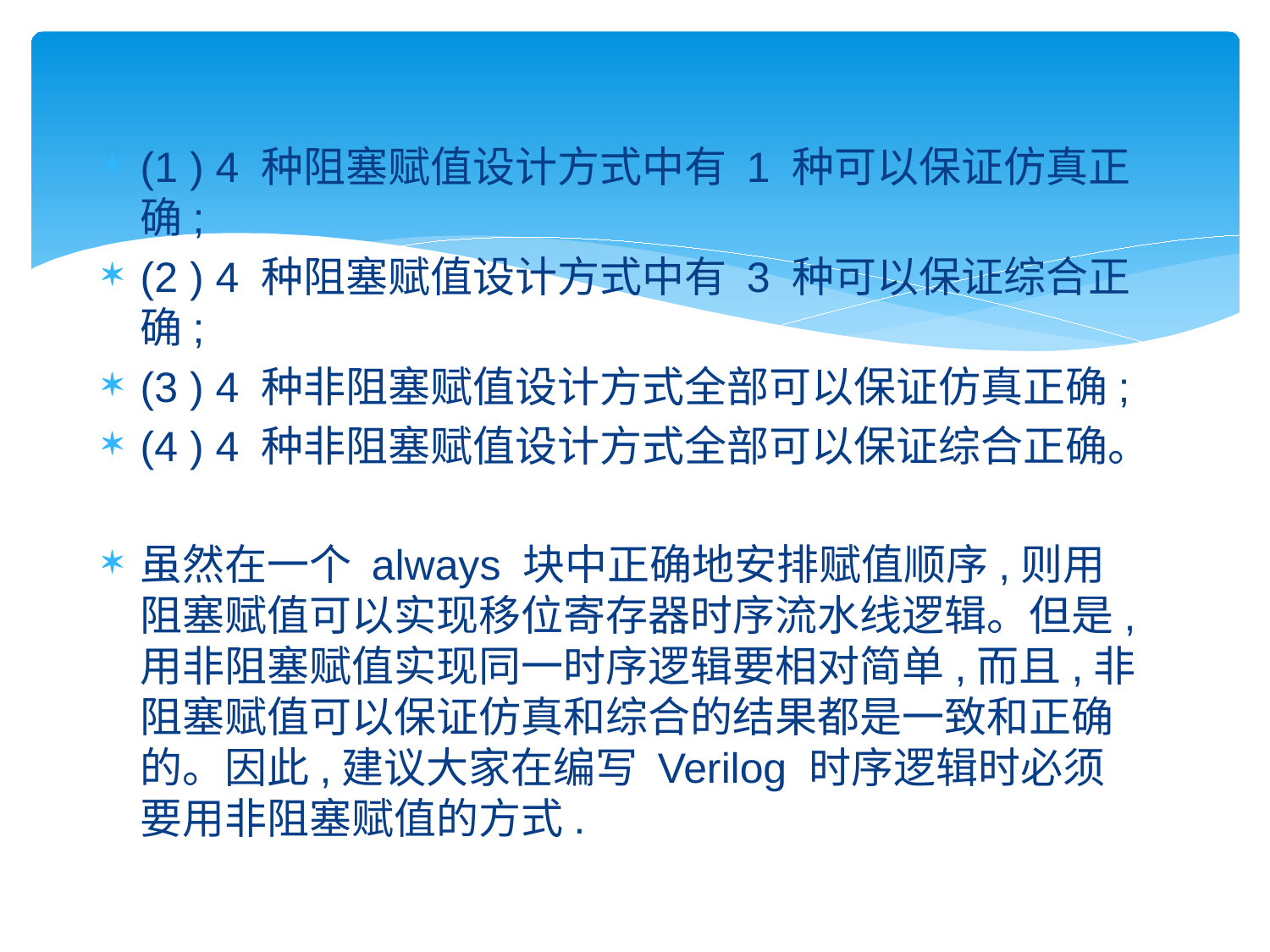

#
(1 ) 4 种阻塞赋值设计方式中有 1 种可以保证仿真正确;
(2 ) 4 种阻塞赋值设计方式中有 3 种可以保证综合正确;
(3 ) 4 种非阻塞赋值设计方式全部可以保证仿真正确;
(4 ) 4 种非阻塞赋值设计方式全部可以保证综合正确。

虽然在一个 always 块中正确地安排赋值顺序,则用阻塞赋值可以实现移位寄存器时序流水线逻辑。但是,用非阻塞赋值实现同一时序逻辑要相对简单,而且,非阻塞赋值可以保证仿真和综合的结果都是一致和正确的。因此,建议大家在编写 Verilog 时序逻辑时必须要用非阻塞赋值的方式.